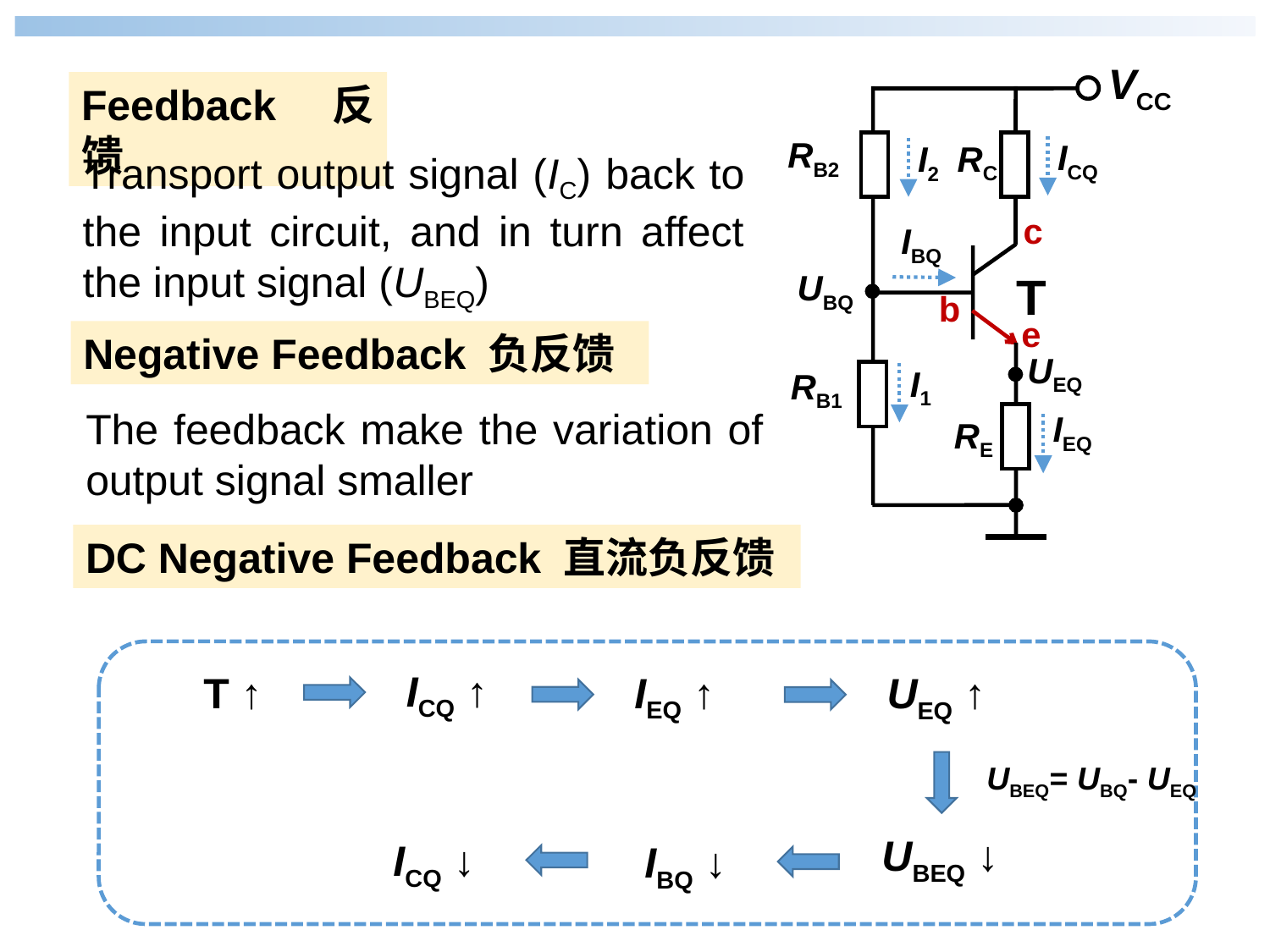

VCC

RB2
RC

T

c
b
e
RB1
RE

ICQ
I2
UBQ
UEQ
I1

IEQ
Feedback 反馈
Transport output signal (IC) back to the input circuit, and in turn affect the input signal (UBEQ)
IBQ
Negative Feedback 负反馈
The feedback make the variation of output signal smaller
DC Negative Feedback 直流负反馈

ICQ ↑

T ↑
IEQ ↑

UEQ ↑

UBEQ= UBQ- UEQ

UBEQ ↓
ICQ ↓

IBQ ↓